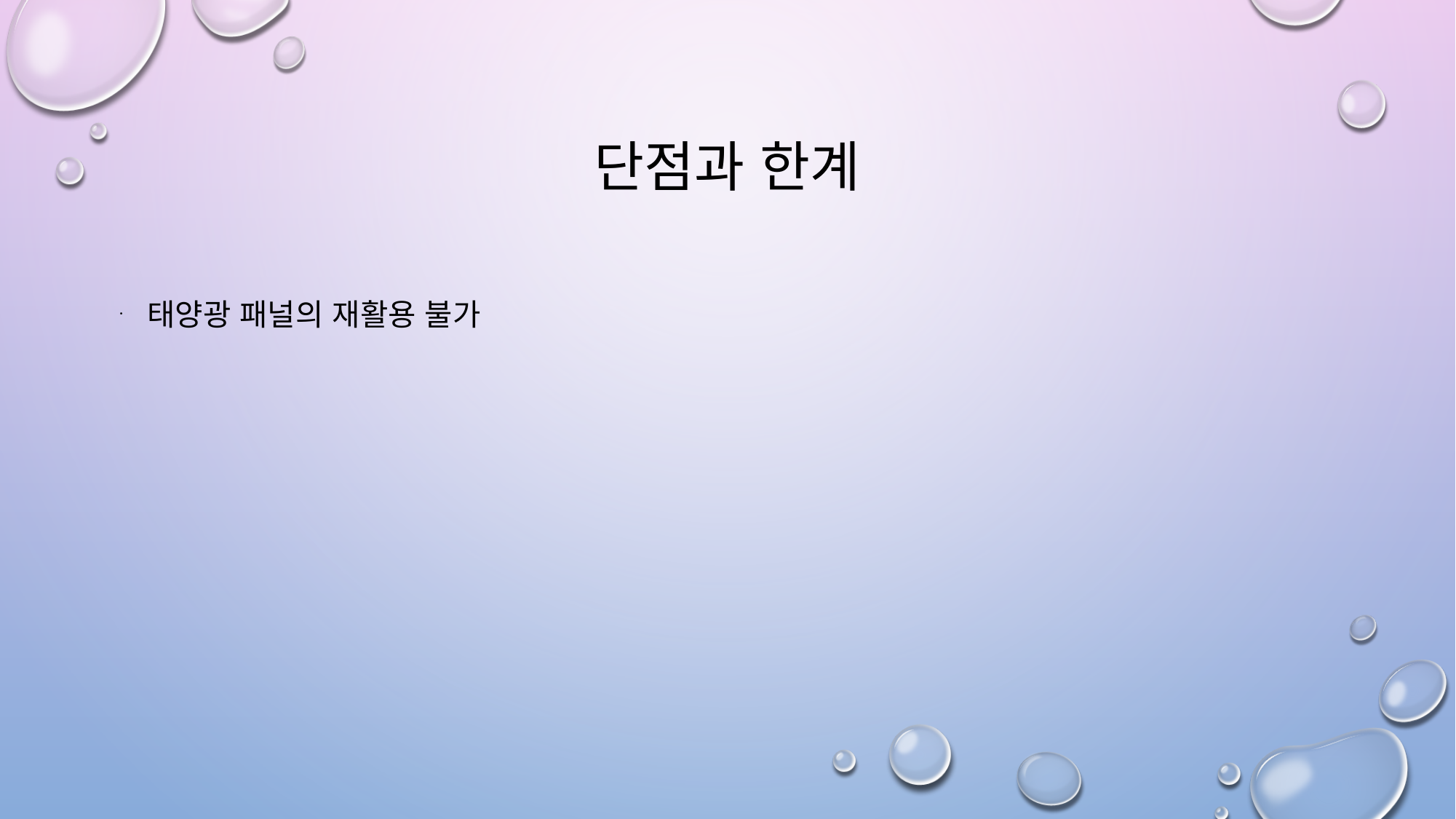

# 단점과 한계
태양광 패널의 재활용 불가